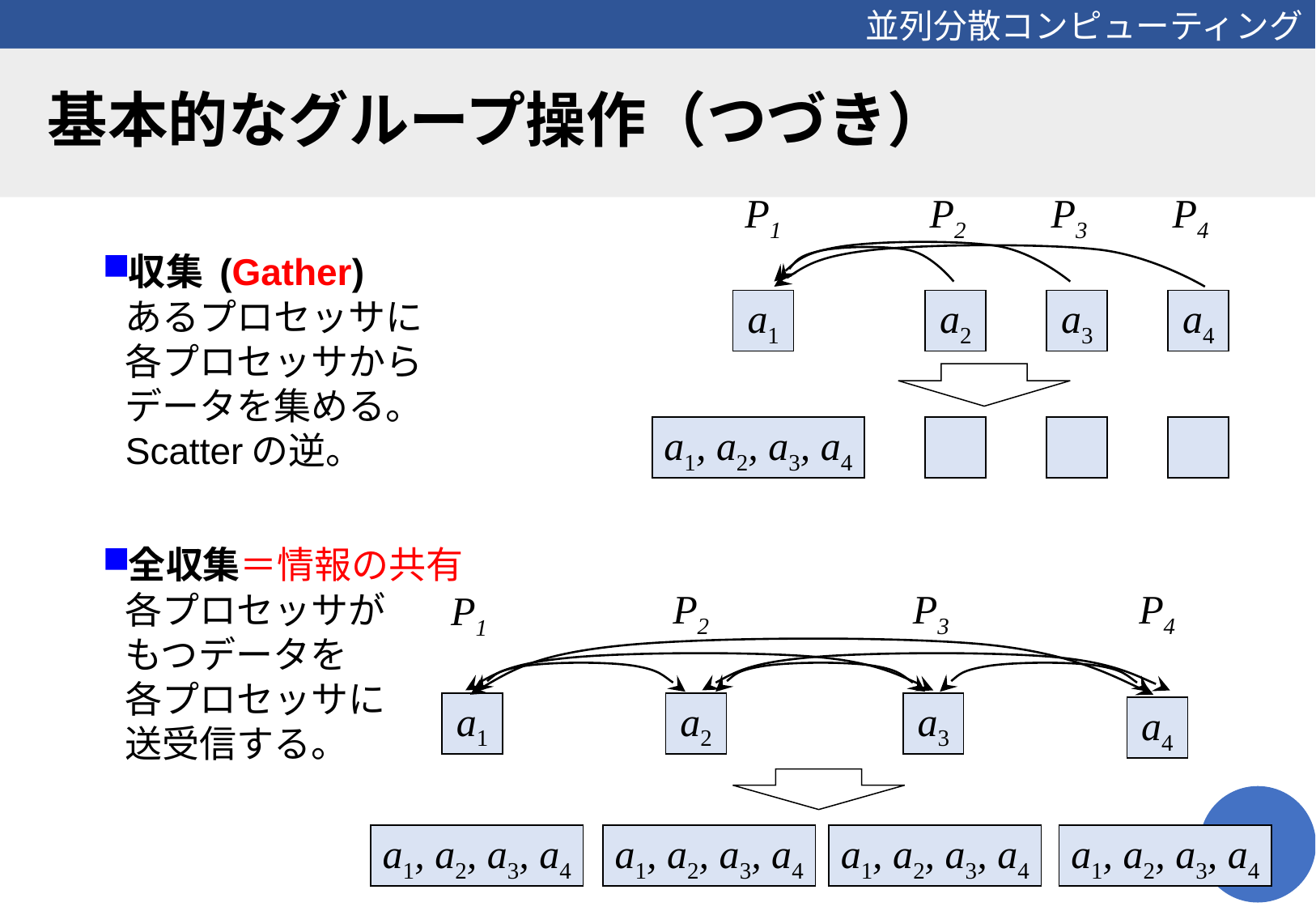

# 基本的なグループ操作（つづき）
P1
P2
P3
P4

収集 (Gather)
あるプロセッサに
各プロセッサから
データを集める。
Scatterの逆。

全収集＝情報の共有
各プロセッサが
もつデータを
各プロセッサに
送受信する。

a1
a2
a3
a4

a1, a2, a3, a4

P3
P4
P2
P1

a1
a3
a2
a4

7
a1, a2, a3, a4
a1, a2, a3, a4
a1, a2, a3, a4
a1, a2, a3, a4